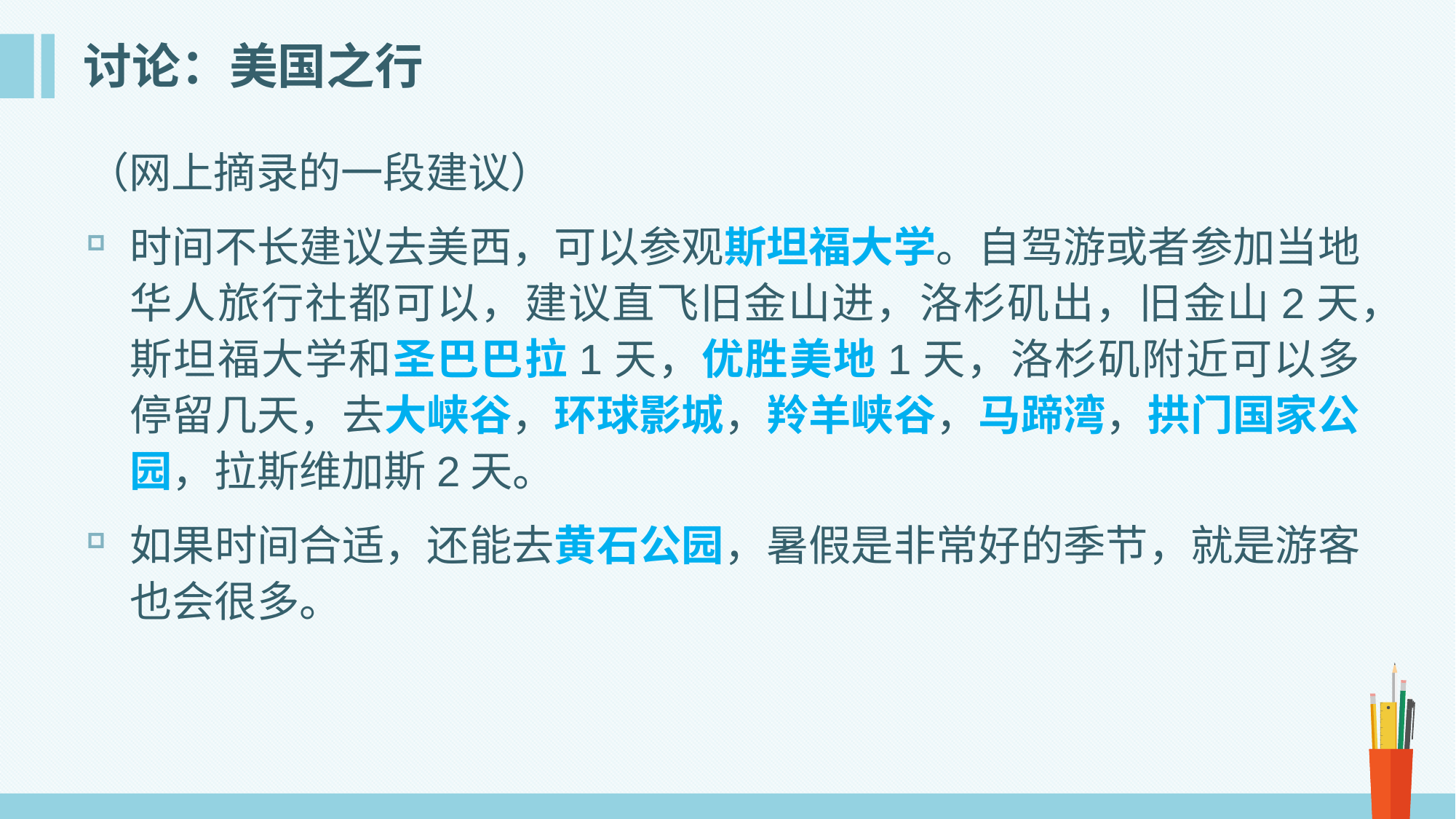

# 讨论：美国之行
（网上摘录的一段建议）
时间不长建议去美西，可以参观斯坦福大学。自驾游或者参加当地华人旅行社都可以，建议直飞旧金山进，洛杉矶出，旧金山2天，斯坦福大学和圣巴巴拉1天，优胜美地1天，洛杉矶附近可以多停留几天，去大峡谷，环球影城，羚羊峡谷，马蹄湾，拱门国家公园，拉斯维加斯2天。
如果时间合适，还能去黄石公园，暑假是非常好的季节，就是游客也会很多。